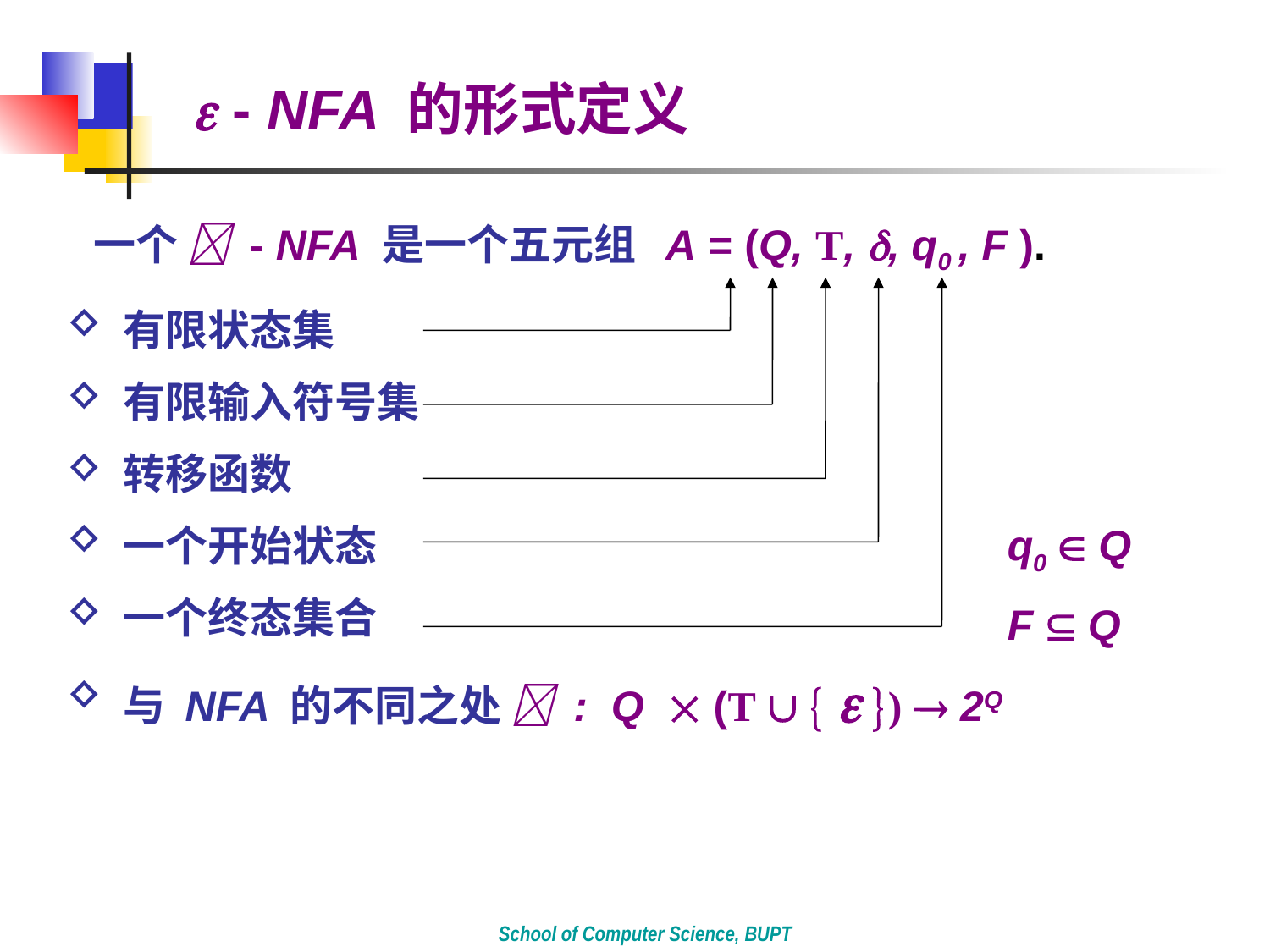

ε - NFA 的形式定义
   一个 ε - NFA 是一个五元组  A = (Q, T, δ, q0 , F ).

 有限状态集

 有限输入符号集

 转移函数

 一个开始状态

 一个终态集合
q0 ∈ Q

F ⊆ Q
 与 NFA 的不同之处 δ :  Q  × (T ∪ { ε }) → 2Q

School of Computer Science, BUPT
2